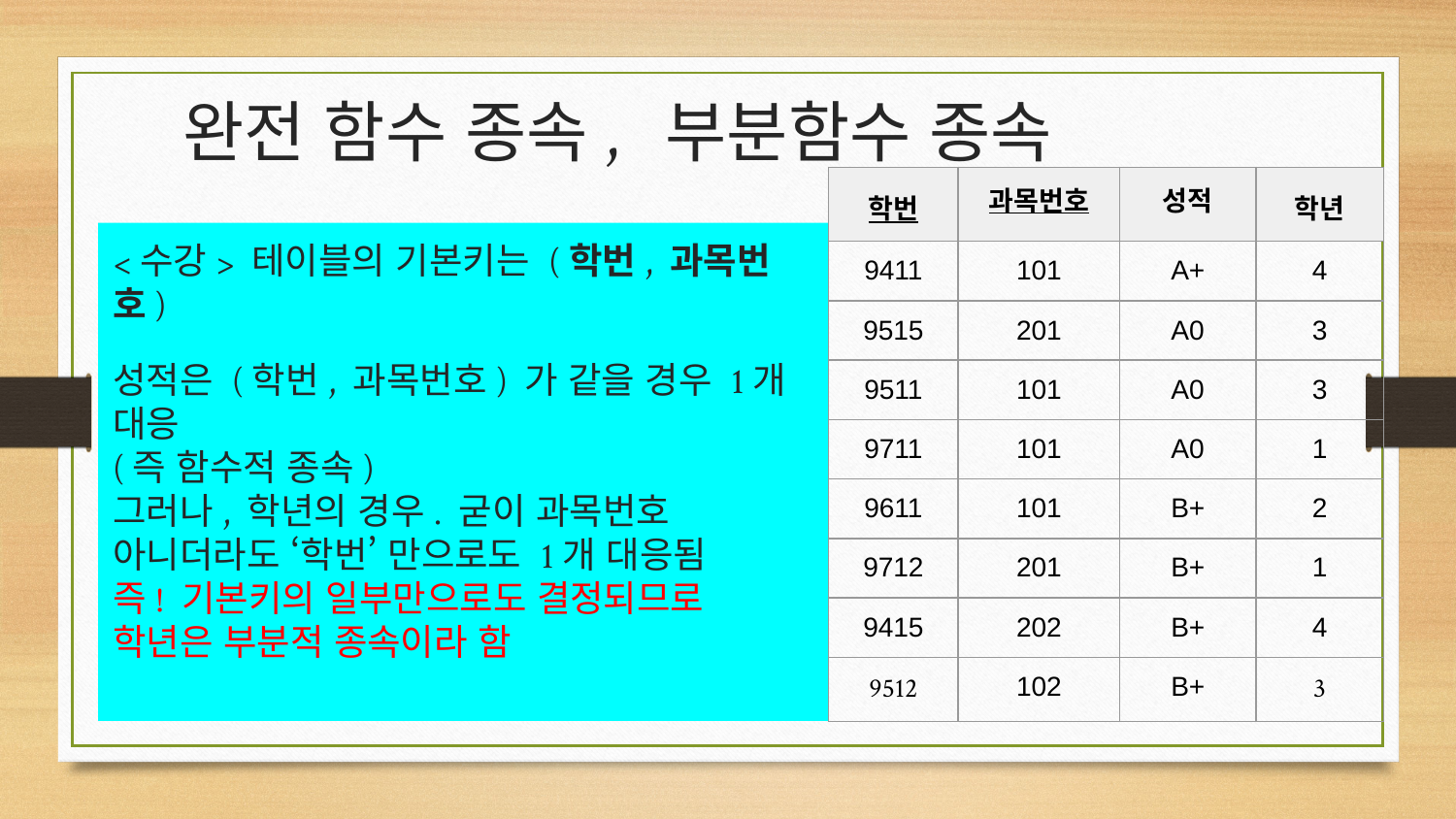

# 완전 함수 종속,  부분함수 종속
| 학번 | 과목번호 | 성적 | 학년 |
| --- | --- | --- | --- |
| 9411 | 101 | A+ | 4 |
| 9515 | 201 | A0 | 3 |
| 9511 | 101 | A0 | 3 |
| 9711 | 101 | A0 | 1 |
| 9611 | 101 | B+ | 2 |
| 9712 | 201 | B+ | 1 |
| 9415 | 202 | B+ | 4 |
| 9512 | 102 | B+ | 3 |
<수강> 테이블의 기본키는 (학번, 과목번호)
성적은 (학번, 과목번호) 가 같을 경우 1개 대응
(즉 함수적 종속)
그러나, 학년의 경우. 굳이 과목번호 아니더라도 ‘학번’ 만으로도 1개 대응됨
즉! 기본키의 일부만으로도 결정되므로
학년은 부분적 종속이라 함